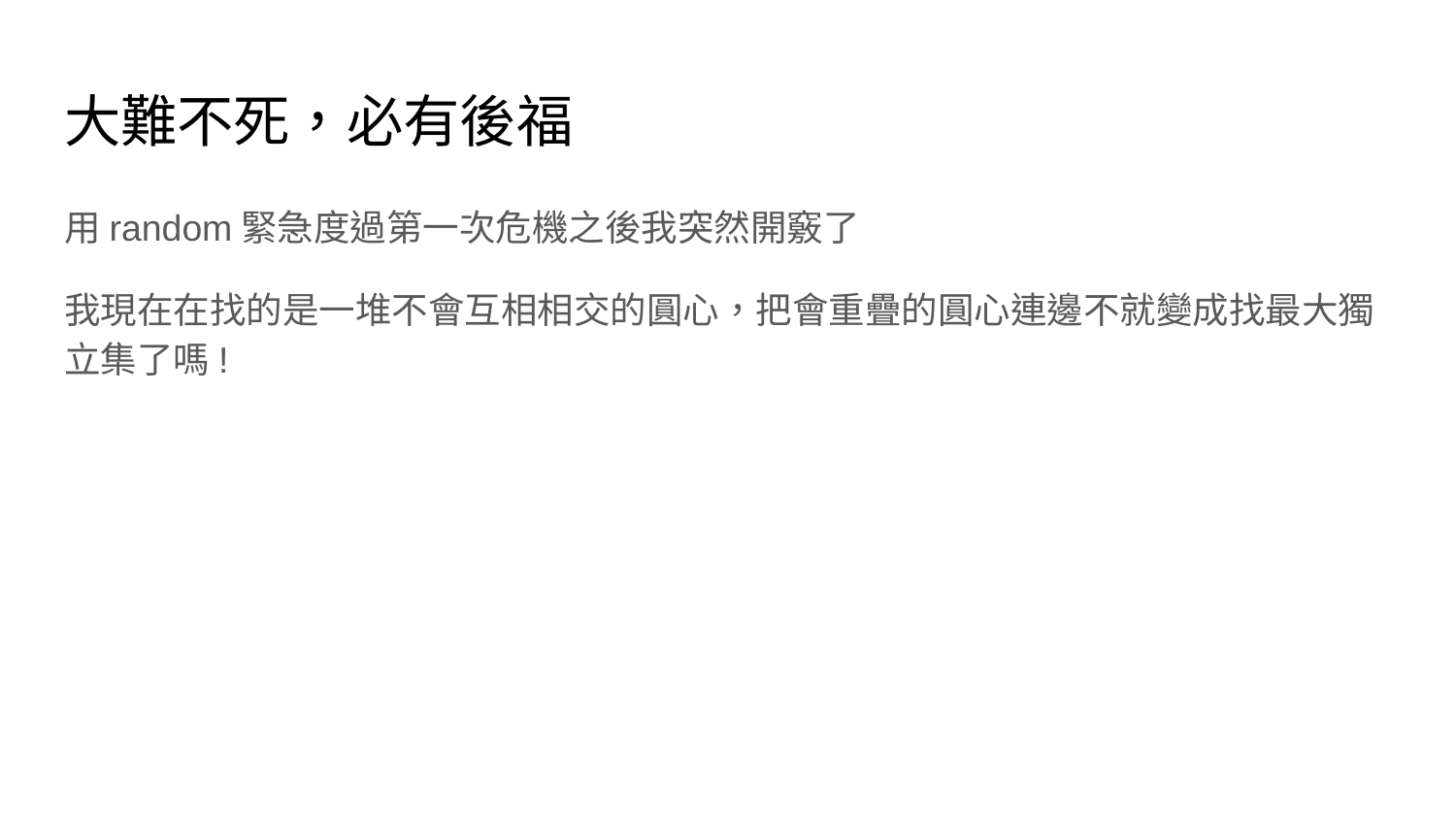

# 大難不死，必有後福
用random緊急度過第一次危機之後我突然開竅了
我現在在找的是一堆不會互相相交的圓心，把會重疊的圓心連邊不就變成找最大獨立集了嗎!